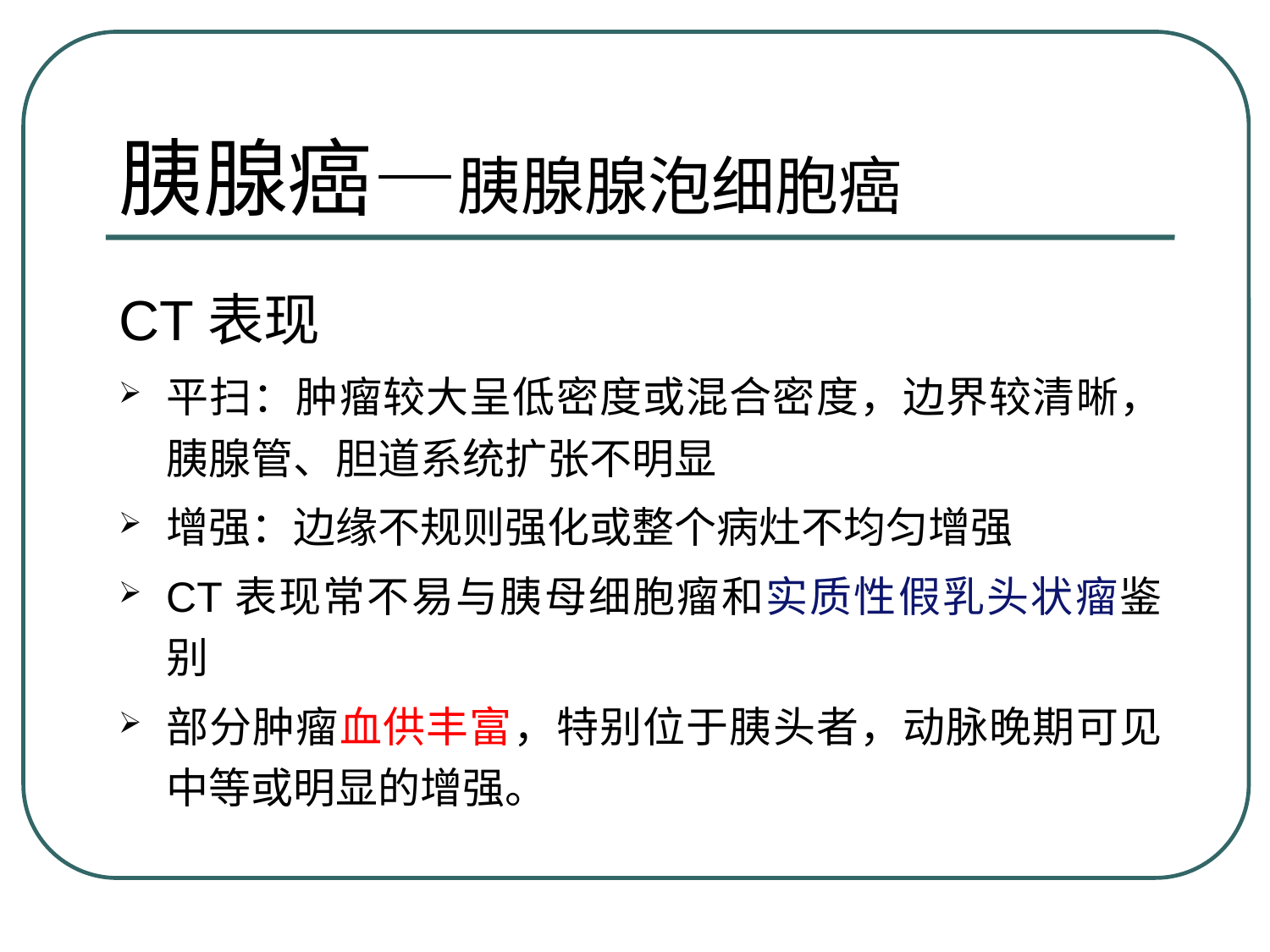

# 胰腺癌—胰腺腺泡细胞癌
CT表现
平扫：肿瘤较大呈低密度或混合密度，边界较清晰，胰腺管、胆道系统扩张不明显
增强：边缘不规则强化或整个病灶不均匀增强
CT表现常不易与胰母细胞瘤和实质性假乳头状瘤鉴别
部分肿瘤血供丰富，特别位于胰头者，动脉晚期可见中等或明显的增强。